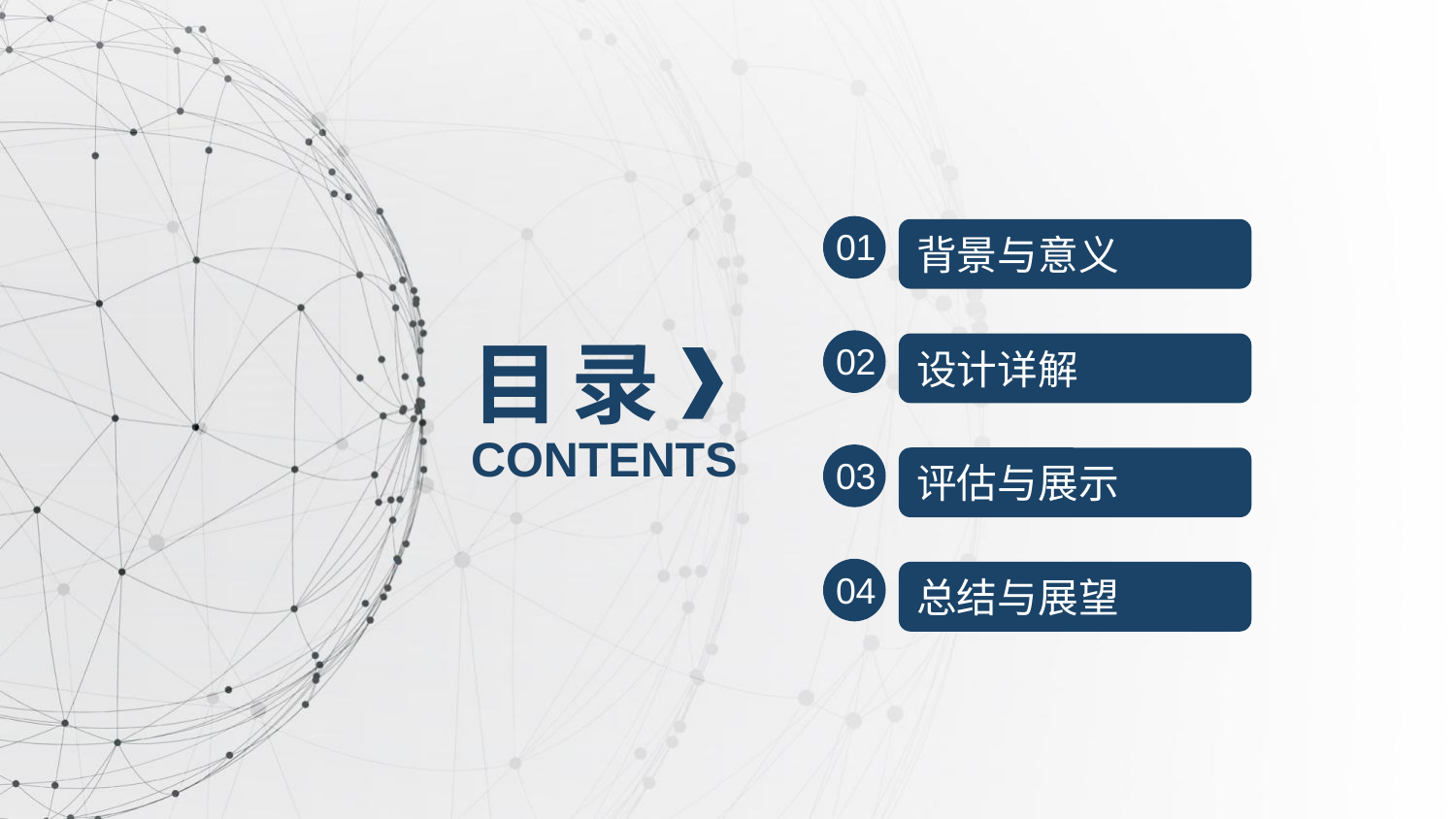

01
背景与意义
目 录

02
设计详解

CONTENTS

03
评估与展示

04
总结与展望